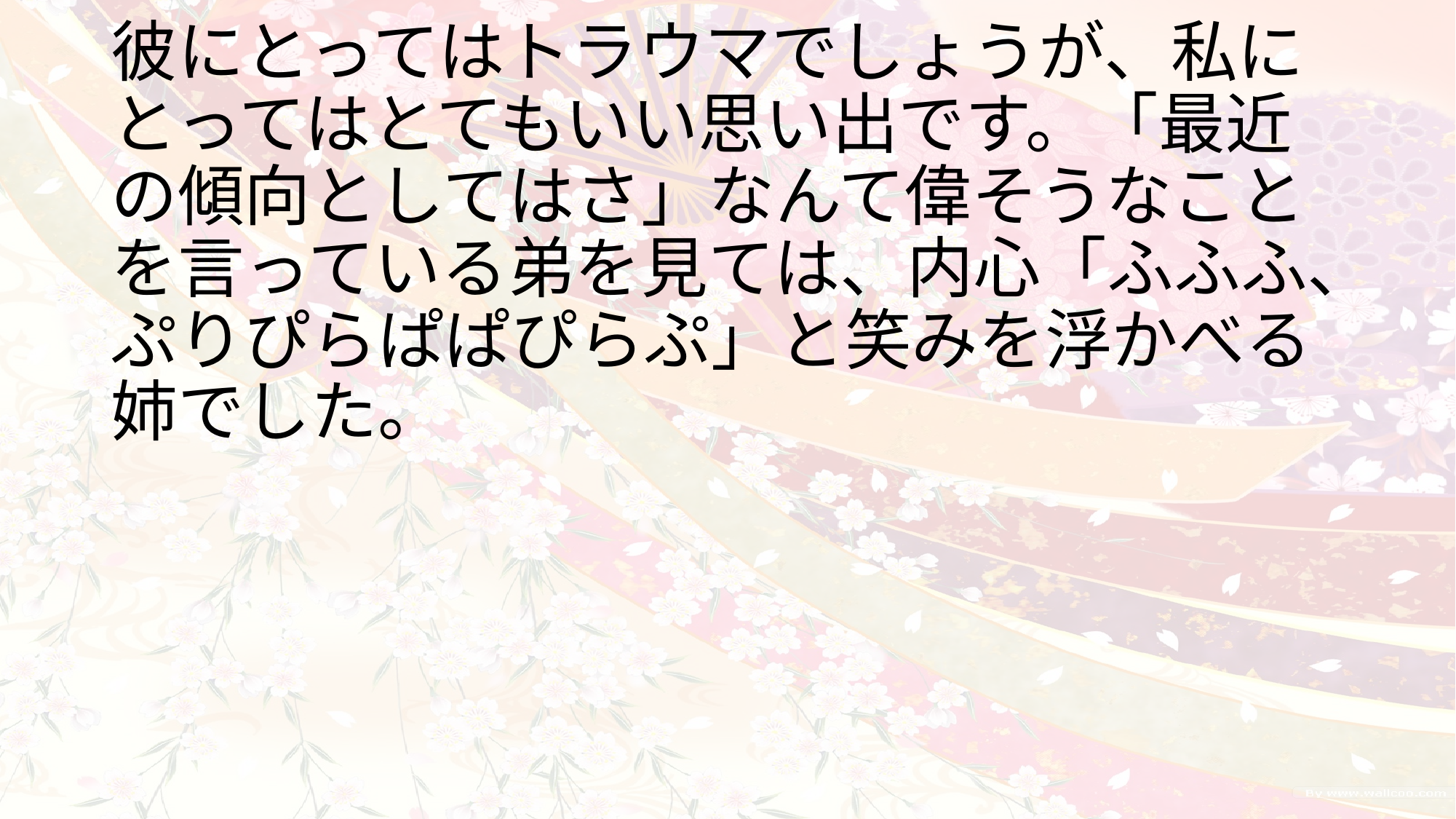

彼にとってはトラウマでしょうが、私にとってはとてもいい思い出です。「最近の傾向としてはさ」なんて偉そうなことを言っている弟を見ては、内心「ふふふ、ぷりぴらぱぱぴらぷ」と笑みを浮かべる姉でした。